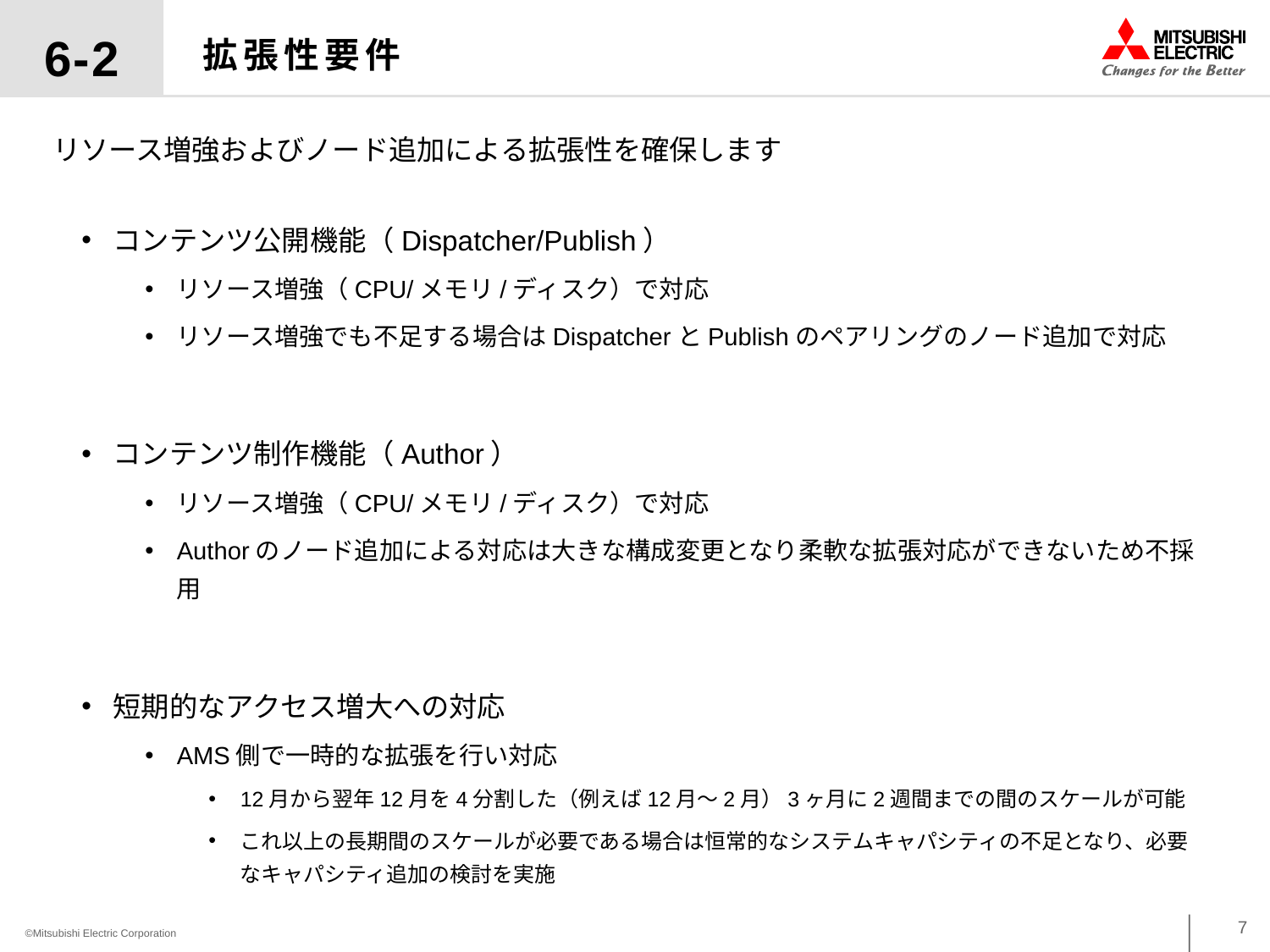

6-2
# 拡張性要件
リソース増強およびノード追加による拡張性を確保します
コンテンツ公開機能（Dispatcher/Publish）
リソース増強（CPU/メモリ/ディスク）で対応
リソース増強でも不足する場合はDispatcherとPublishのペアリングのノード追加で対応

コンテンツ制作機能（Author）
リソース増強（CPU/メモリ/ディスク）で対応
Authorのノード追加による対応は大きな構成変更となり柔軟な拡張対応ができないため不採用

短期的なアクセス増大への対応
AMS側で一時的な拡張を行い対応
12月から翌年12月を4分割した（例えば12月〜2月）3ヶ月に2週間までの間のスケールが可能
これ以上の長期間のスケールが必要である場合は恒常的なシステムキャパシティの不足となり、必要なキャパシティ追加の検討を実施

7